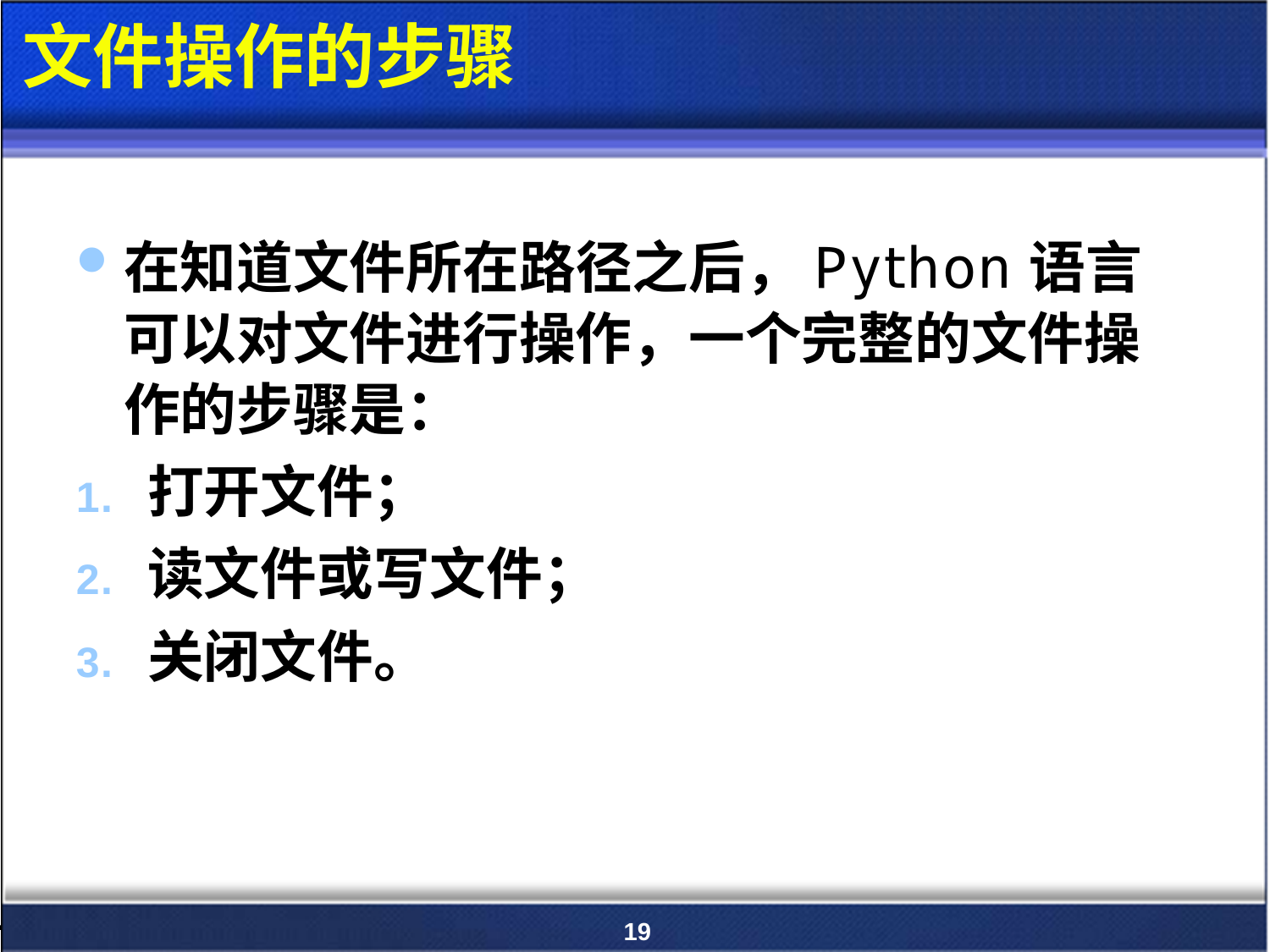

# 文件操作的步骤
在知道文件所在路径之后，Python语言可以对文件进行操作，一个完整的文件操作的步骤是：
打开文件；
读文件或写文件；
关闭文件。

19